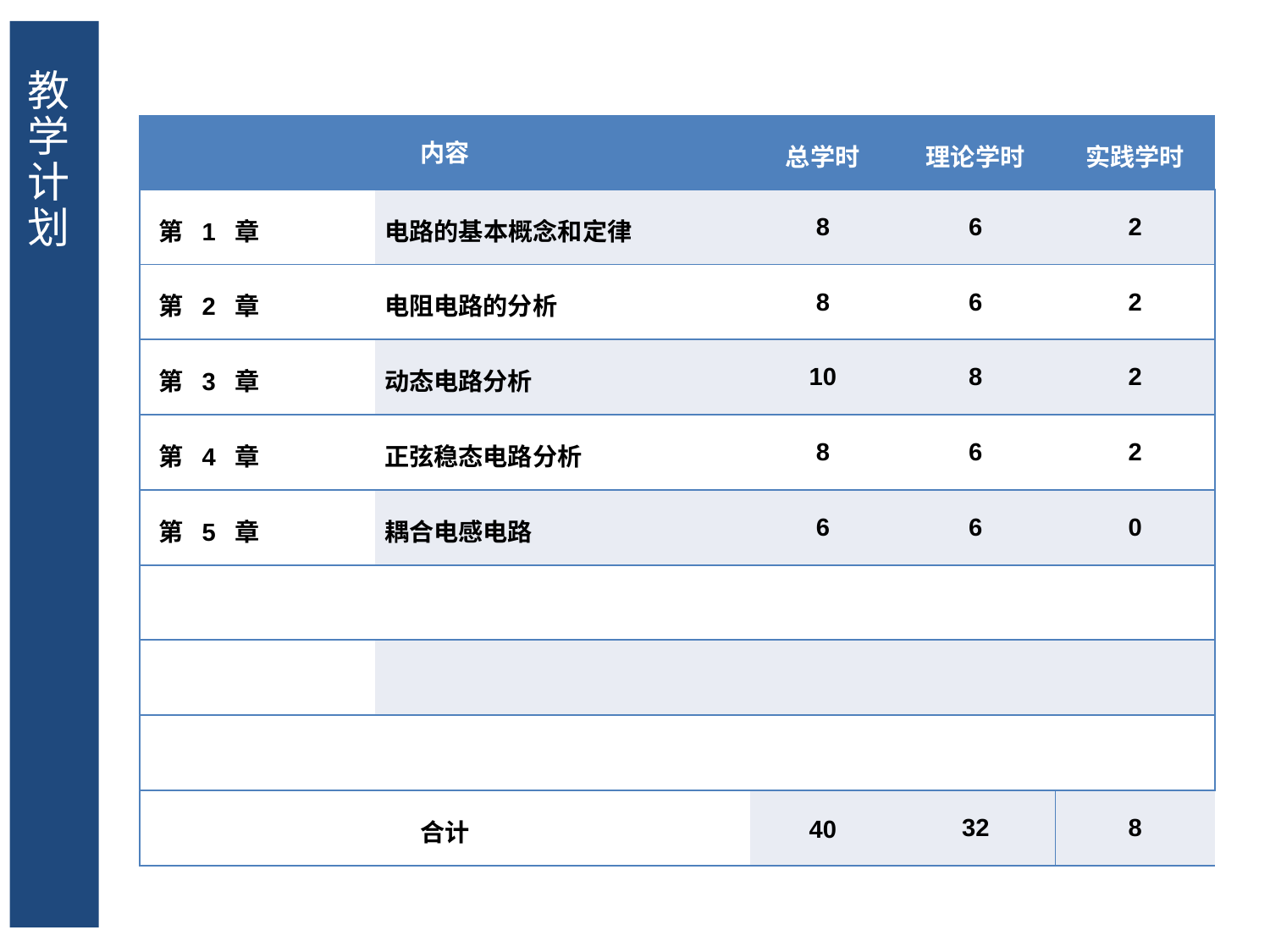

# 教学计划
| 内容 |  | 总学时 | 理论学时 | 实践学时 |
| --- | --- | --- | --- | --- |
| 第 1 章 | 电路的基本概念和定律 | 8 | 6 | 2 |
| 第 2 章 | 电阻电路的分析 | 8 | 6 | 2 |
| 第 3 章 | 动态电路分析 | 10 | 8 | 2 |
| 第 4 章 | 正弦稳态电路分析 | 8 | 6 | 2 |
| 第 5 章 | 耦合电感电路 | 6 | 6 | 0 |
|  |  |  |  |  |
|  |  |  |  |  |
|  |  |  |  |  |
| 合计 |  | 40 | 32 | 8 |